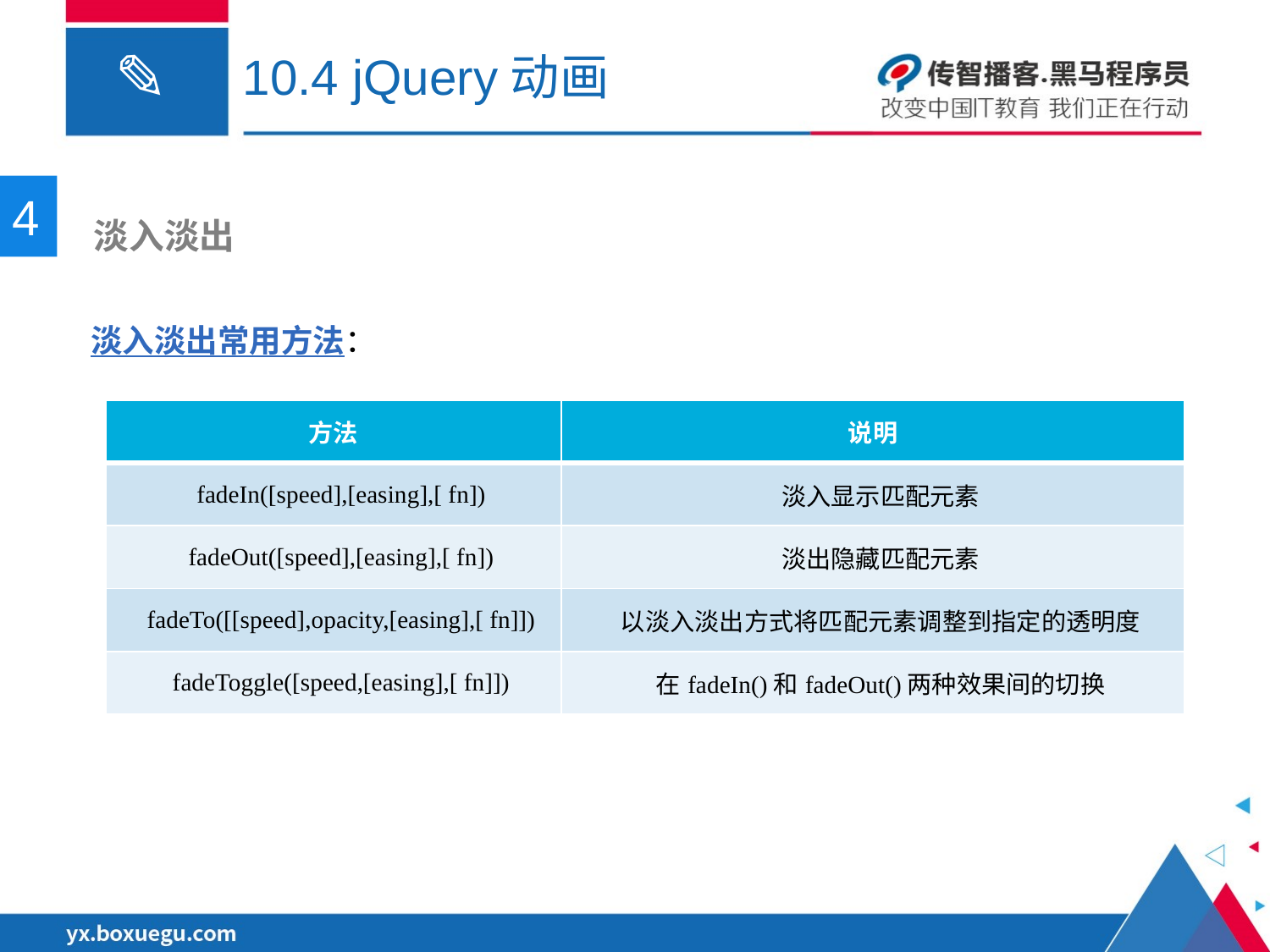

# 10.4 jQuery动画

4
  淡入淡出
淡入淡出常用方法：
| 方法 | 说明 |
| --- | --- |
| fadeIn([speed],[easing],[ fn]) | 淡入显示匹配元素 |
| fadeOut([speed],[easing],[ fn]) | 淡出隐藏匹配元素 |
| fadeTo([[speed],opacity,[easing],[ fn]]) | 以淡入淡出方式将匹配元素调整到指定的透明度 |
| fadeToggle([speed,[easing],[ fn]]) | 在fadeIn()和fadeOut()两种效果间的切换 |